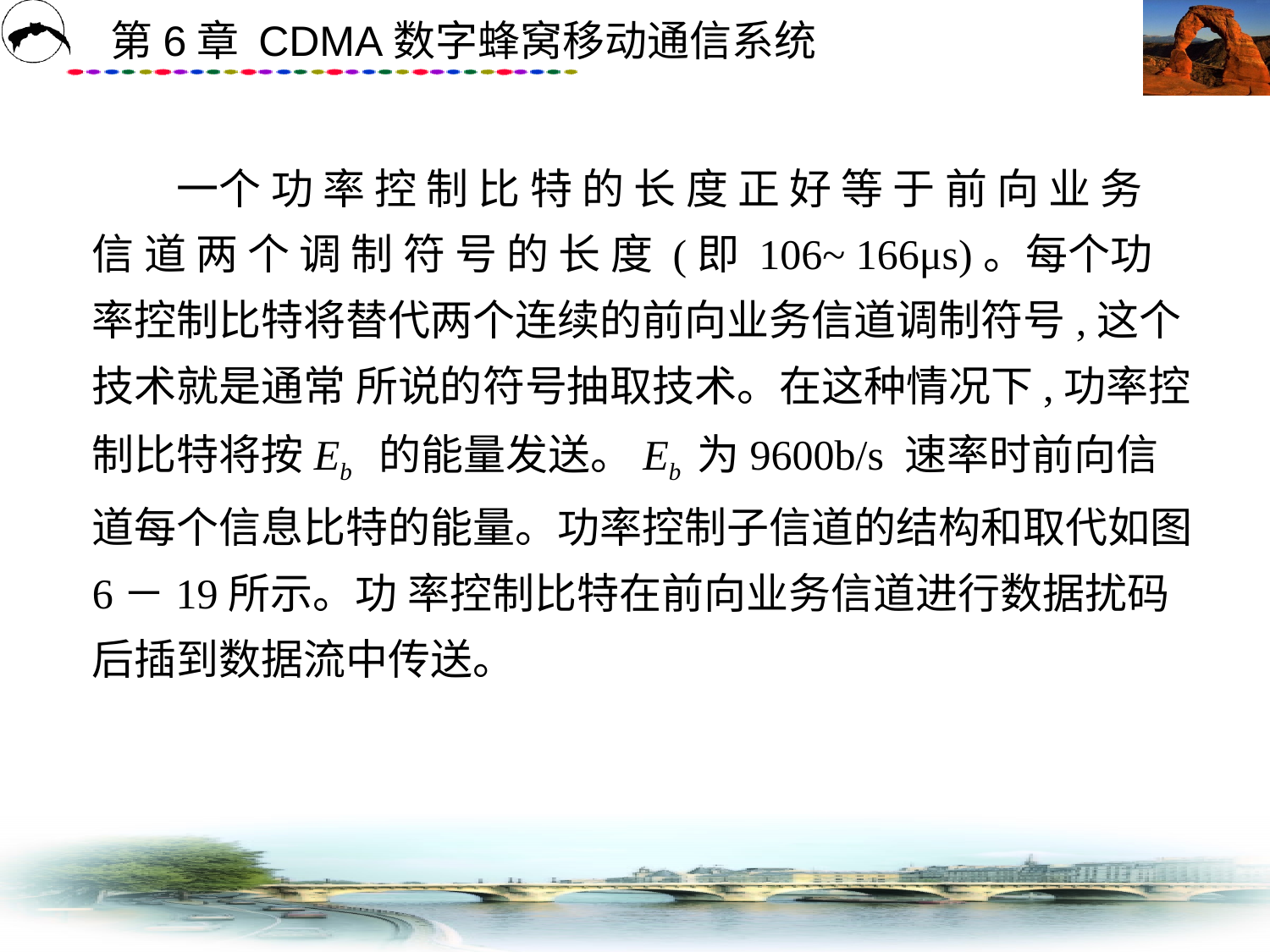

# 一个 功 率 控 制 比 特 的 长 度 正 好 等 于 前 向 业 务 信 道 两 个 调 制 符 号 的 长 度 (即 106~ 166μs)。每个功率控制比特将替代两个连续的前向业务信道调制符号,这个技术就是通常 所说的符号抽取技术。在这种情况下,功率控制比特将按Eb  的能量发送。Eb 为9600b/s 速率时前向信道每个信息比特的能量。功率控制子信道的结构和取代如图6－19所示。功 率控制比特在前向业务信道进行数据扰码后插到数据流中传送。